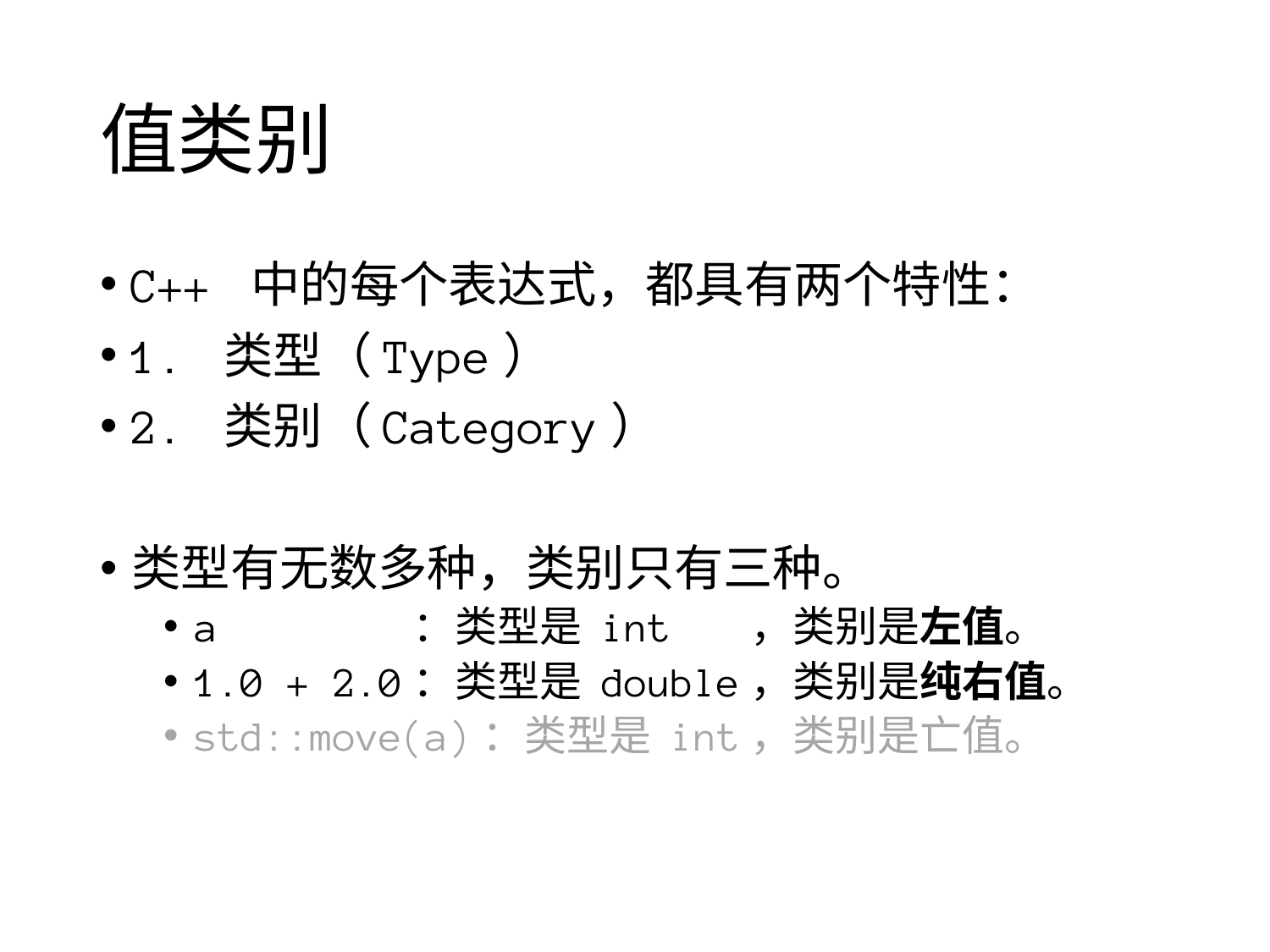

# 值类别
C++ 中的每个表达式，都具有两个特性：
1. 类型（Type）
2. 类别（Category）

类型有无数多种，类别只有三种。
a        ：类型是 int   ，类别是左值。
1.0 + 2.0：类型是 double，类别是纯右值。
std::move(a)：类型是 int，类别是亡值。